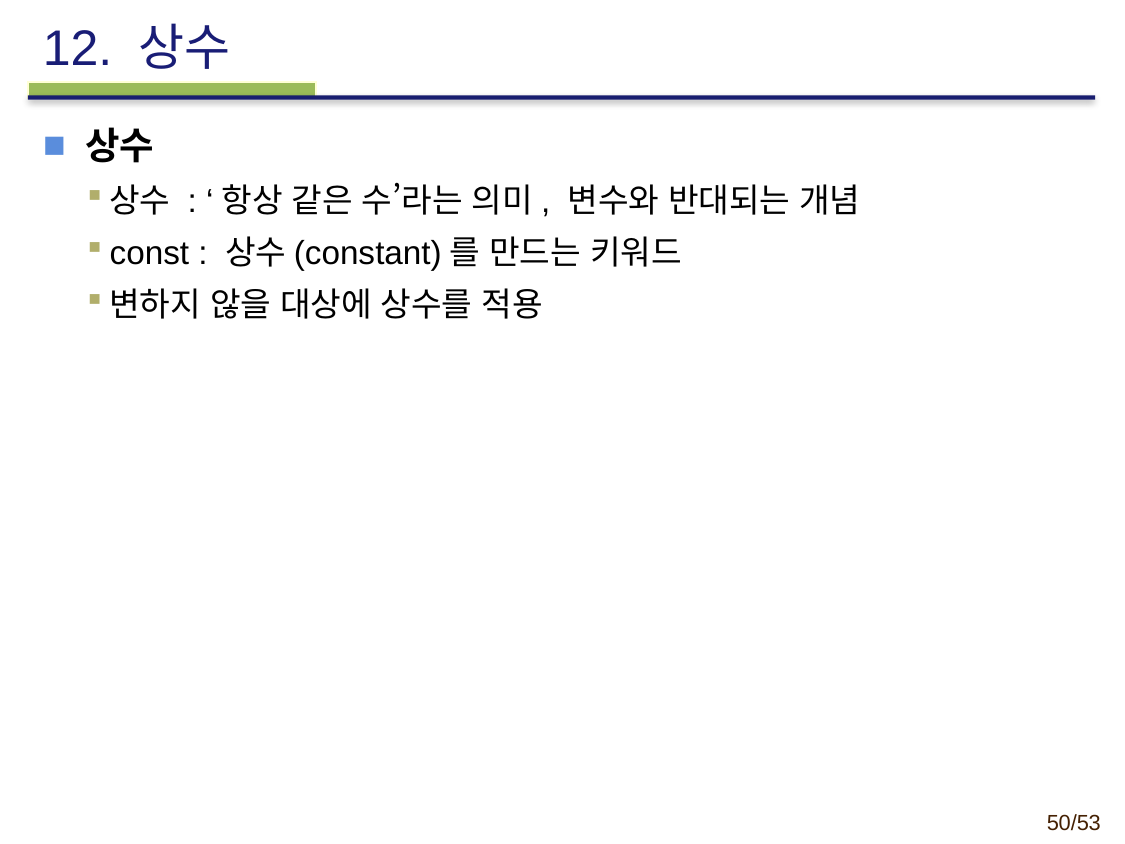

# 12. 상수
상수
상수 : ‘항상 같은 수’라는 의미, 변수와 반대되는 개념
const : 상수(constant)를 만드는 키워드
변하지 않을 대상에 상수를 적용